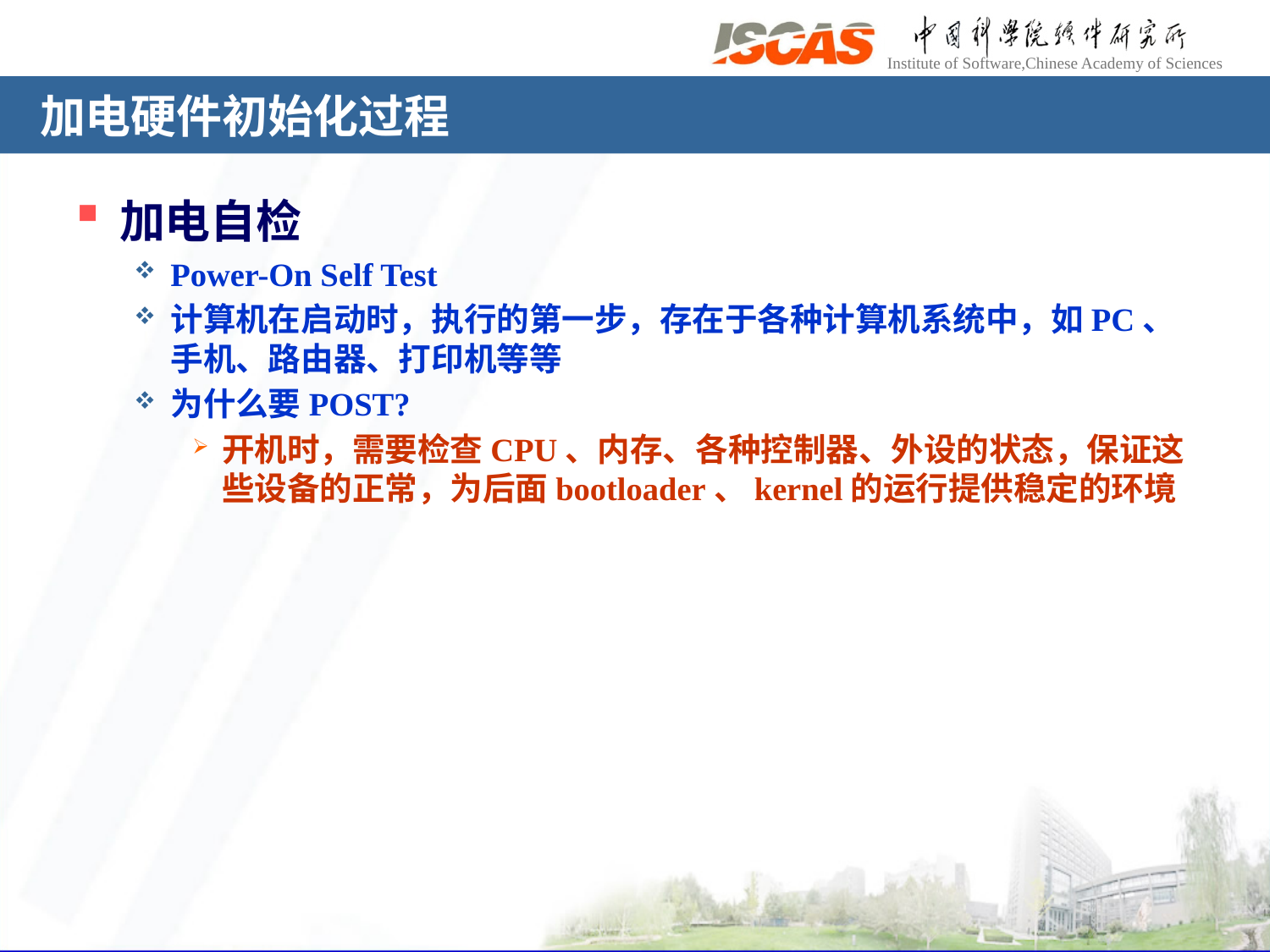

# 加电硬件初始化过程
加电自检
Power-On Self Test
计算机在启动时，执行的第一步，存在于各种计算机系统中，如PC、手机、路由器、打印机等等
为什么要POST?
开机时，需要检查CPU、内存、各种控制器、外设的状态，保证这些设备的正常，为后面bootloader、kernel的运行提供稳定的环境